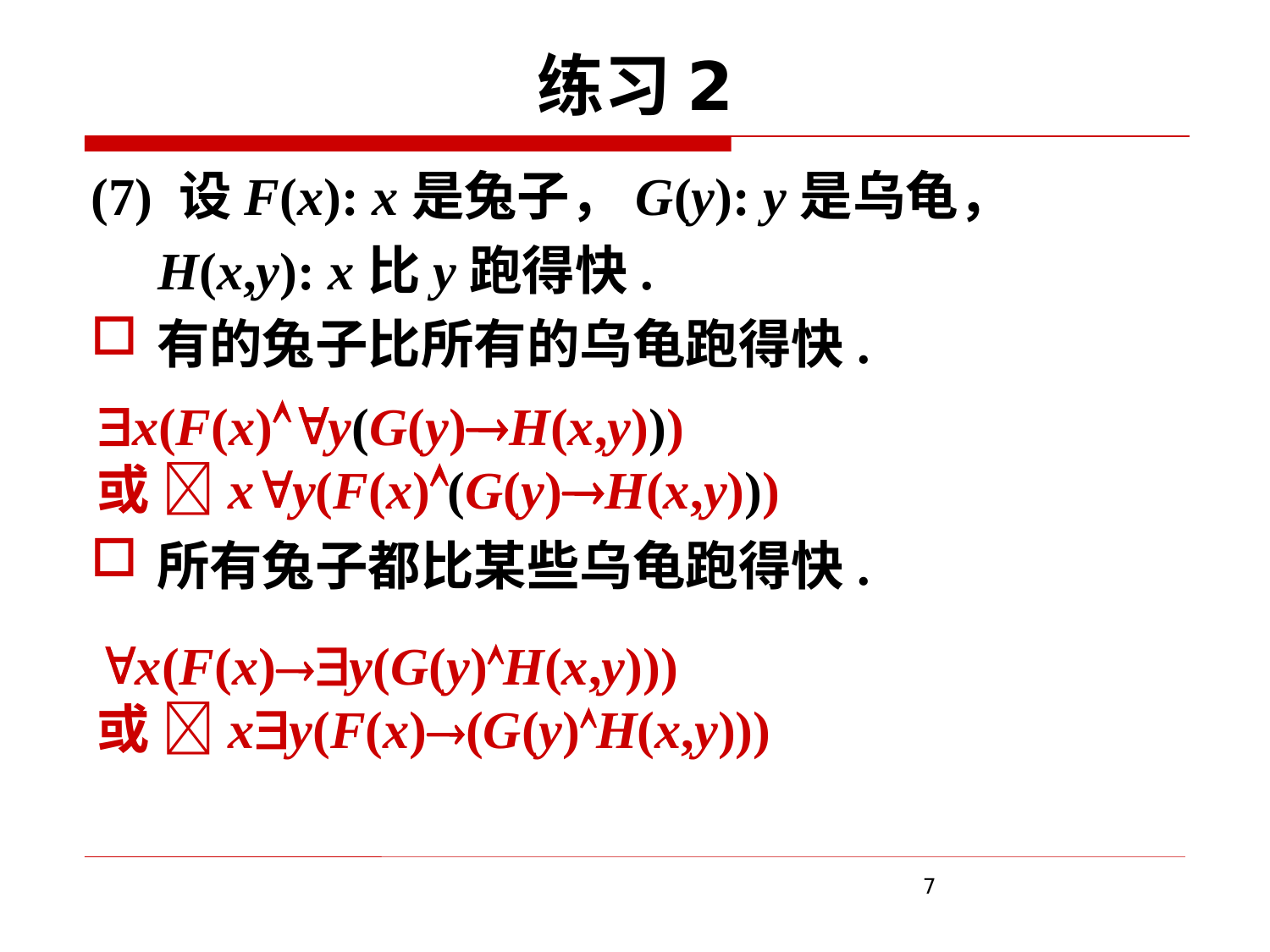

# 练习2
(7) 设F(x): x是兔子，G(y): y是乌龟，
     H(x,y): x比y跑得快.
有的兔子比所有的乌龟跑得快.

所有兔子都比某些乌龟跑得快.
∃x(F(x)∧∀y(G(y)→H(x,y)))
或 ∃x∀y(F(x)∧(G(y)→H(x,y)))
∀x(F(x)→∃y(G(y)∧H(x,y)))
或 ∀x∃y(F(x)→(G(y)∧H(x,y)))
7